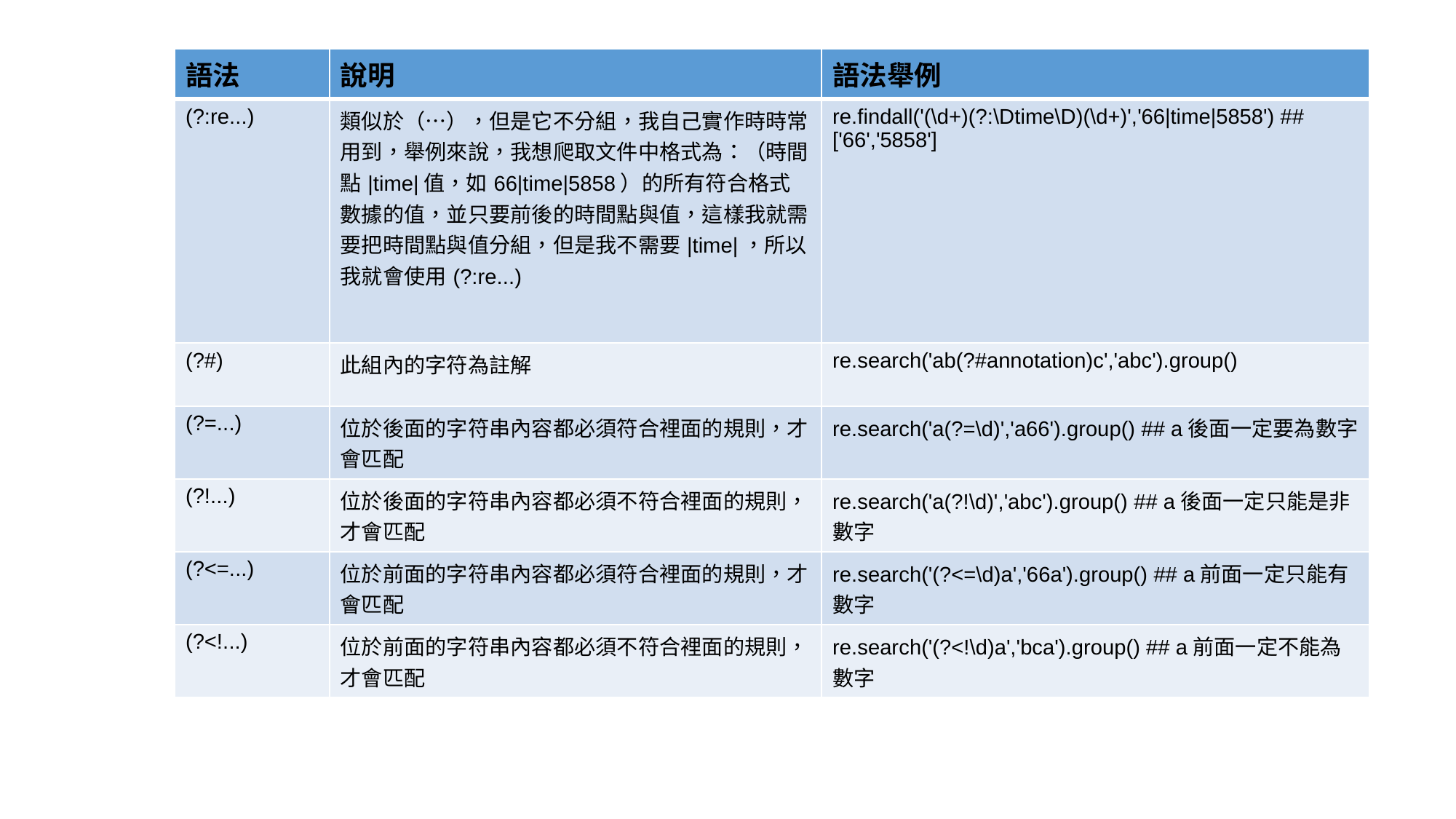

| 語法 | 說明 | 語法舉例 |
| --- | --- | --- |
| (?:re...) | 類似於（…），但是它不分組，我自己實作時時常用到，舉例來說，我想爬取文件中格式為：（時間點|time|值，如66|time|5858）的所有符合格式數據的值，並只要前後的時間點與值，這樣我就需要把時間點與值分組，但是我不需要|time|，所以我就會使用(?:re...) | re.findall('(\d+)(?:\Dtime\D)(\d+)','66|time|5858') ## ['66','5858'] |
| (?#) | 此組內的字符為註解 | re.search('ab(?#annotation)c','abc').group() |
| (?=...) | 位於後面的字符串內容都必須符合裡面的規則，才會匹配 | re.search('a(?=\d)','a66').group() ## a後面一定要為數字 |
| (?!...) | 位於後面的字符串內容都必須不符合裡面的規則，才會匹配 | re.search('a(?!\d)','abc').group() ## a後面一定只能是非數字 |
| (?<=...) | 位於前面的字符串內容都必須符合裡面的規則，才會匹配 | re.search('(?<=\d)a','66a').group() ## a前面一定只能有數字 |
| (?<!...) | 位於前面的字符串內容都必須不符合裡面的規則，才會匹配 | re.search('(?<!\d)a','bca').group() ## a前面一定不能為數字 |